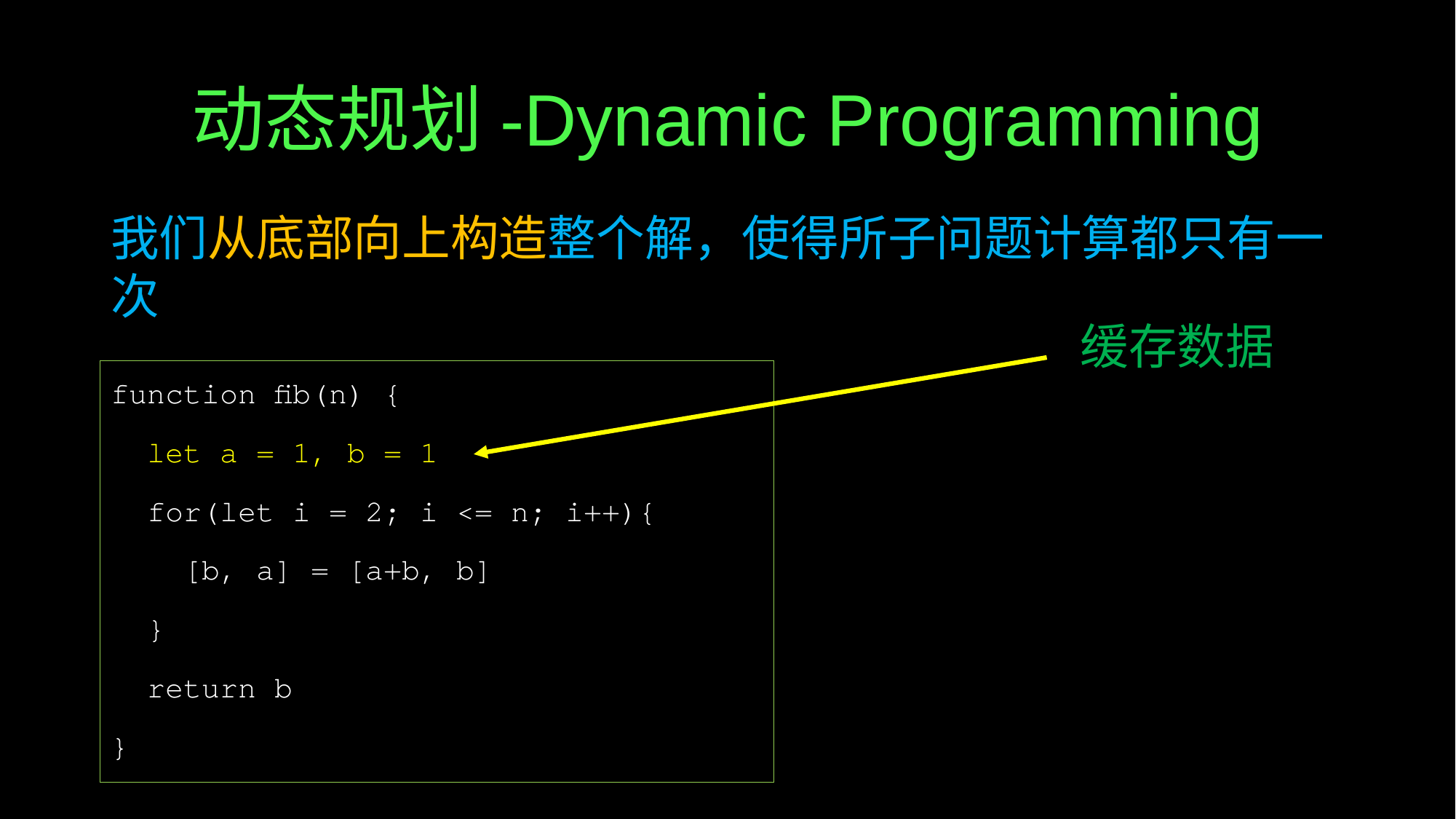

# 动态规划-Dynamic Programming
我们从底部向上构造整个解，使得所子问题计算都只有一次
缓存数据
function fib(n) {
  let a = 1, b = 1
  for(let i = 2; i <= n; i++){
    [b, a] = [a+b, b]
  }
  return b
}